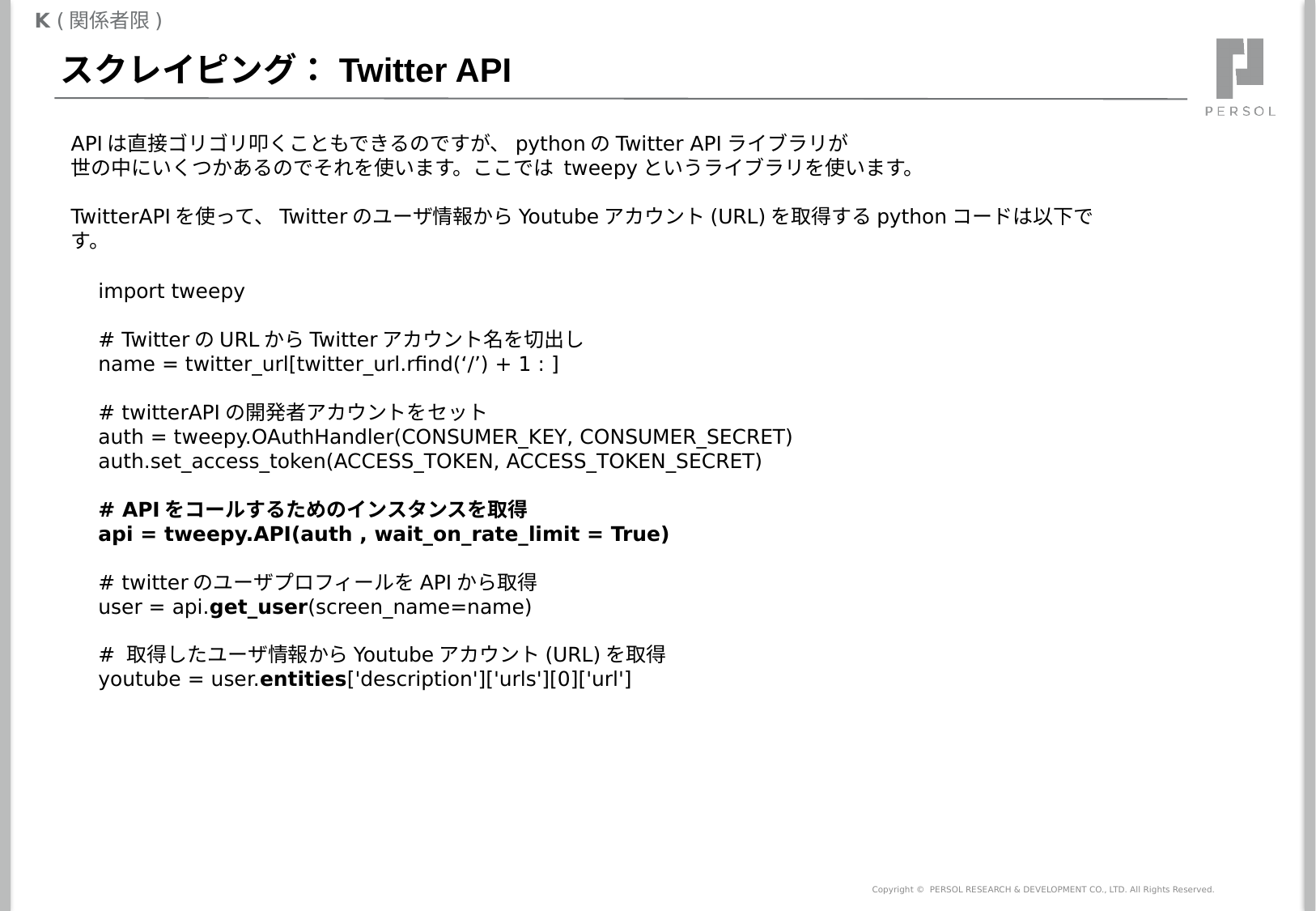

# スクレイピング：Twitter API

APIは直接ゴリゴリ叩くこともできるのですが、pythonのTwitter APIライブラリが
世の中にいくつかあるのでそれを使います。ここでは tweepyというライブラリを使います。

TwitterAPIを使って、Twitterのユーザ情報からYoutubeアカウント(URL)を取得するpythonコードは以下です。
import tweepy

# TwitterのURLからTwitterアカウント名を切出し
name = twitter_url[twitter_url.rfind(‘/’) + 1 : ]

# twitterAPIの開発者アカウントをセット
auth = tweepy.OAuthHandler(CONSUMER_KEY, CONSUMER_SECRET)
auth.set_access_token(ACCESS_TOKEN, ACCESS_TOKEN_SECRET)

# APIをコールするためのインスタンスを取得
api = tweepy.API(auth , wait_on_rate_limit = True)

# twitterのユーザプロフィールをAPIから取得
user = api.get_user(screen_name=name)

# 取得したユーザ情報からYoutubeアカウント(URL)を取得
youtube = user.entities['description']['urls'][0]['url']